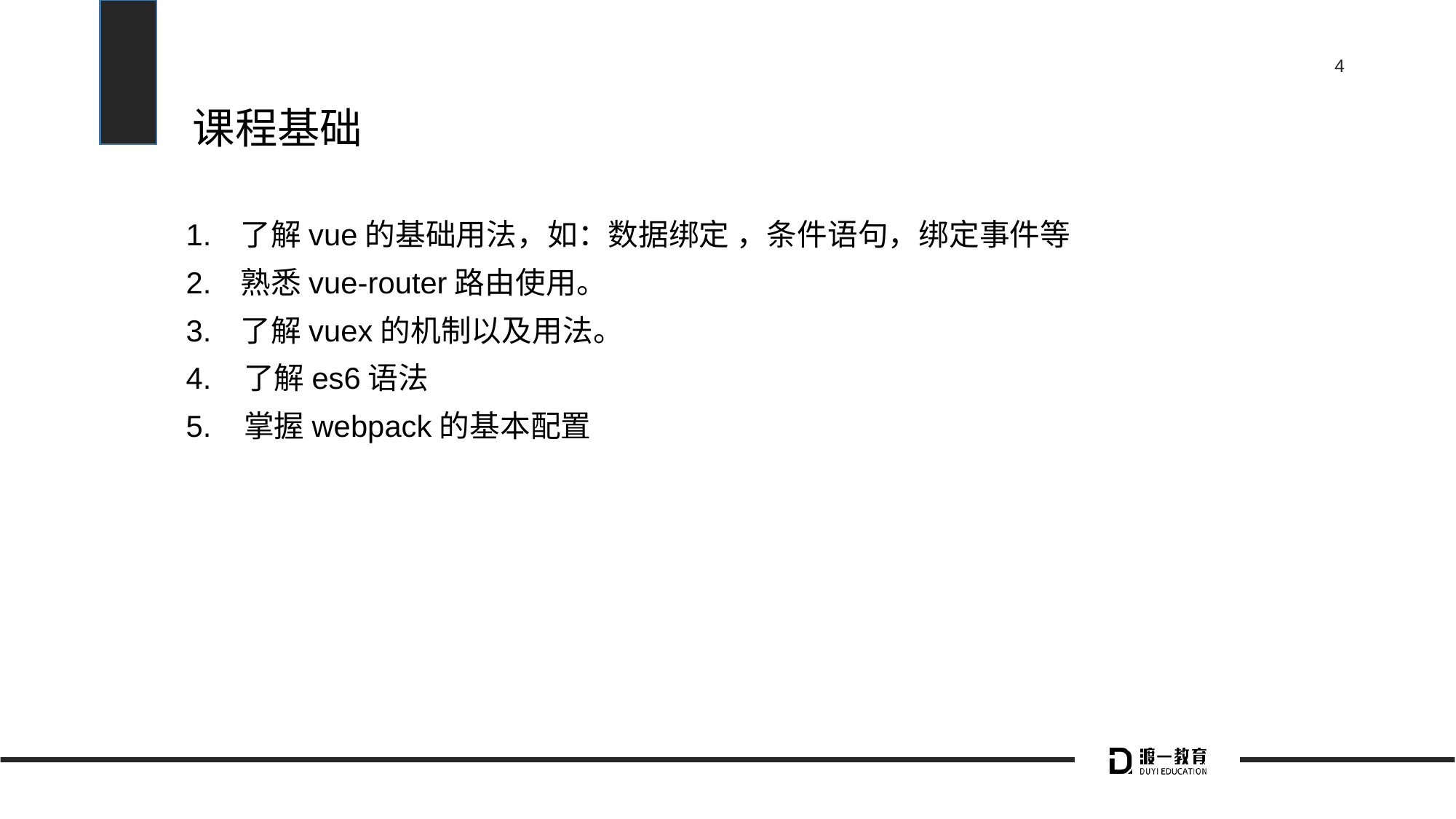

# 课程基础
了解vue的基础用法，如：数据绑定 ，条件语句，绑定事件等
熟悉vue-router路由使用。
了解vuex的机制以及用法。
4.   了解es6语法
5.   掌握webpack的基本配置